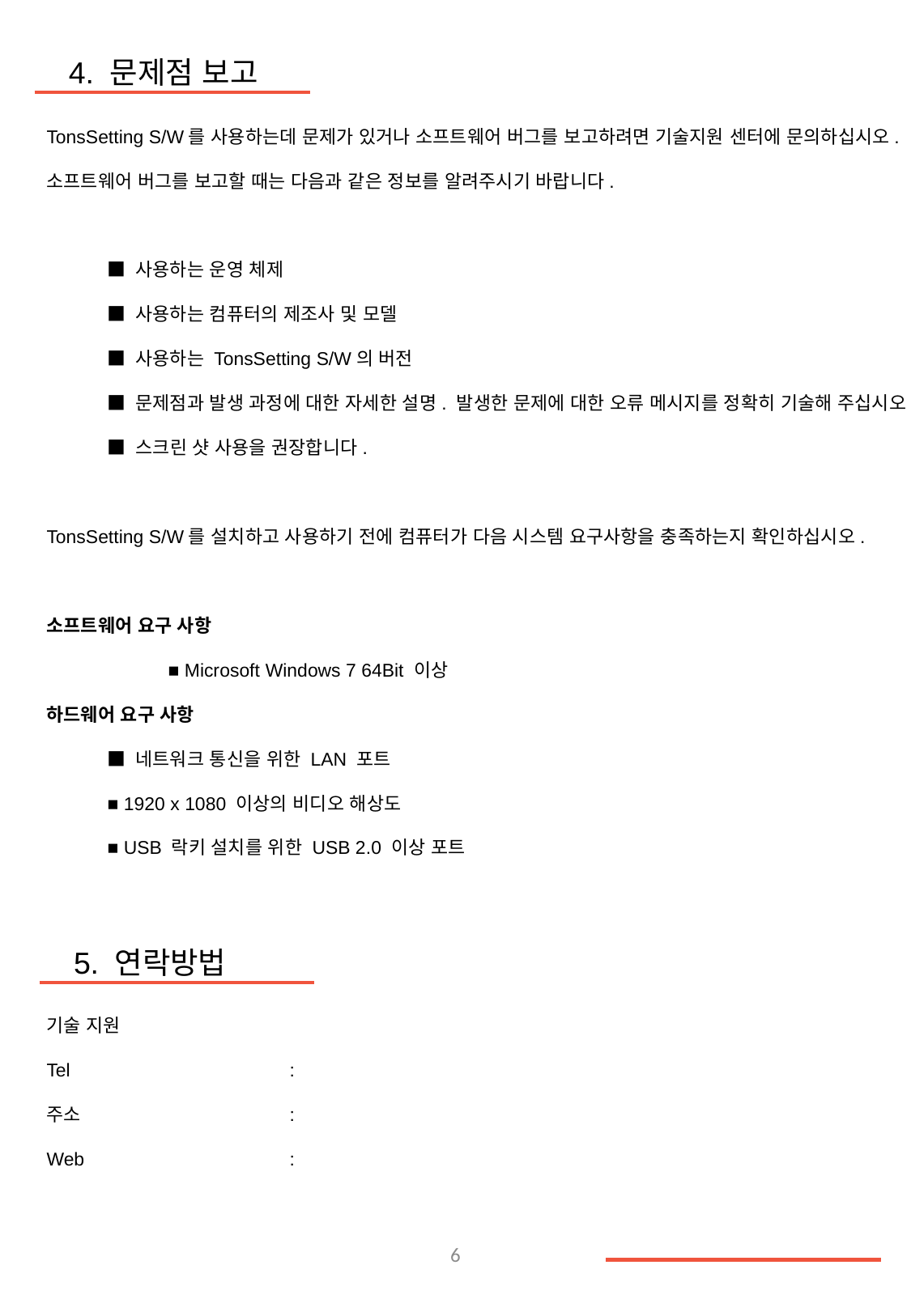

4. 문제점 보고
TonsSetting S/W를 사용하는데 문제가 있거나 소프트웨어 버그를 보고하려면 기술지원 센터에 문의하십시오.
소프트웨어 버그를 보고할 때는 다음과 같은 정보를 알려주시기 바랍니다.

■ 사용하는 운영 체제
■ 사용하는 컴퓨터의 제조사 및 모델
■ 사용하는 TonsSetting S/W의 버전
■ 문제점과 발생 과정에 대한 자세한 설명. 발생한 문제에 대한 오류 메시지를 정확히 기술해 주십시오.
■ 스크린 샷 사용을 권장합니다.

TonsSetting S/W를 설치하고 사용하기 전에 컴퓨터가 다음 시스템 요구사항을 충족하는지 확인하십시오.

소프트웨어 요구 사항
	■ Microsoft Windows 7 64Bit 이상
하드웨어 요구 사항
■ 네트워크 통신을 위한 LAN 포트
■ 1920 x 1080 이상의 비디오 해상도
■ USB 락키 설치를 위한 USB 2.0 이상 포트

기술 지원
Tel 		:
주소 		:
Web 		:
5. 연락방법
6